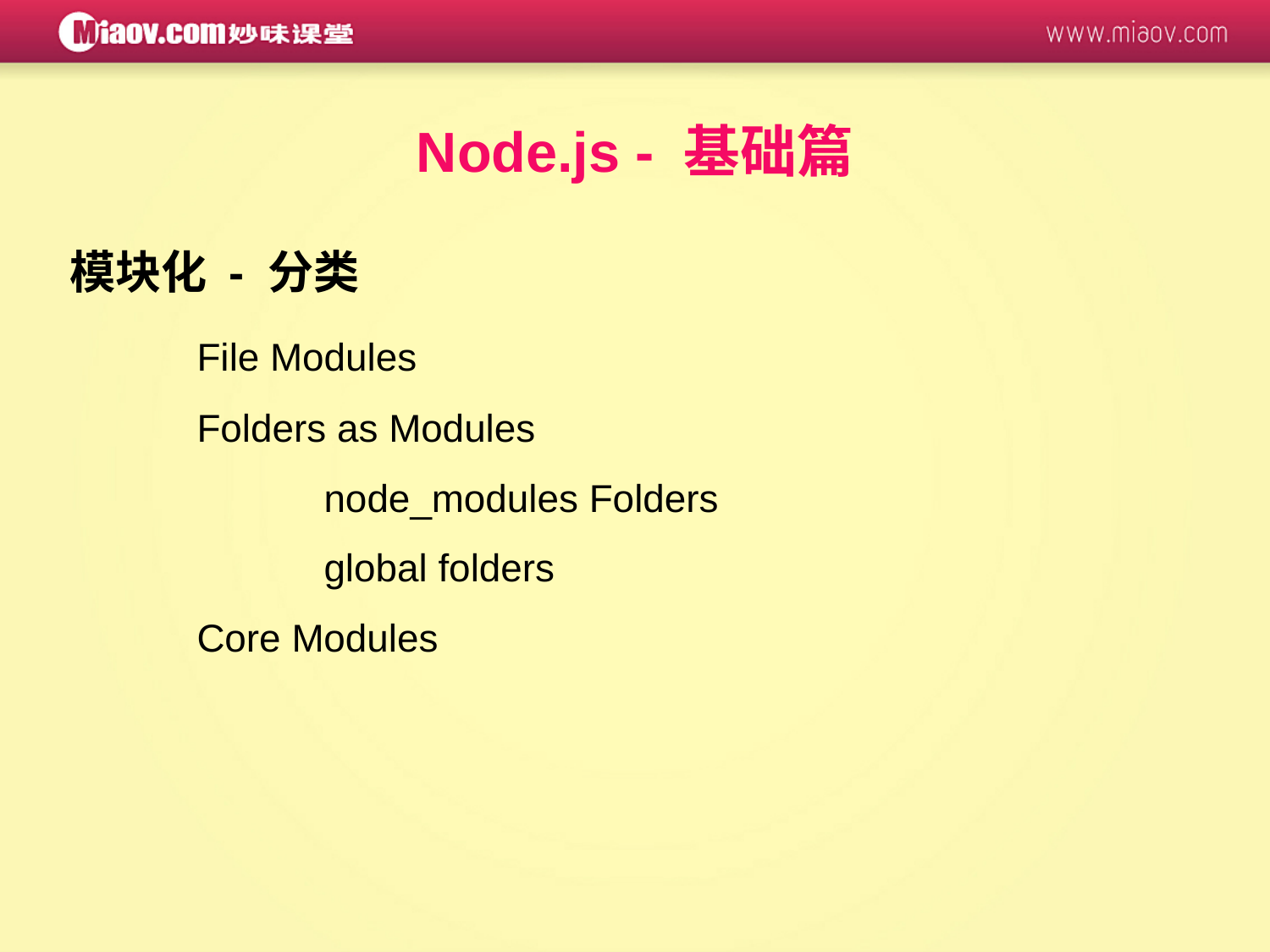

Node.js - 基础篇
模块化 - 分类
	File Modules
	Folders as Modules
		node_modules Folders
		global folders
	Core Modules